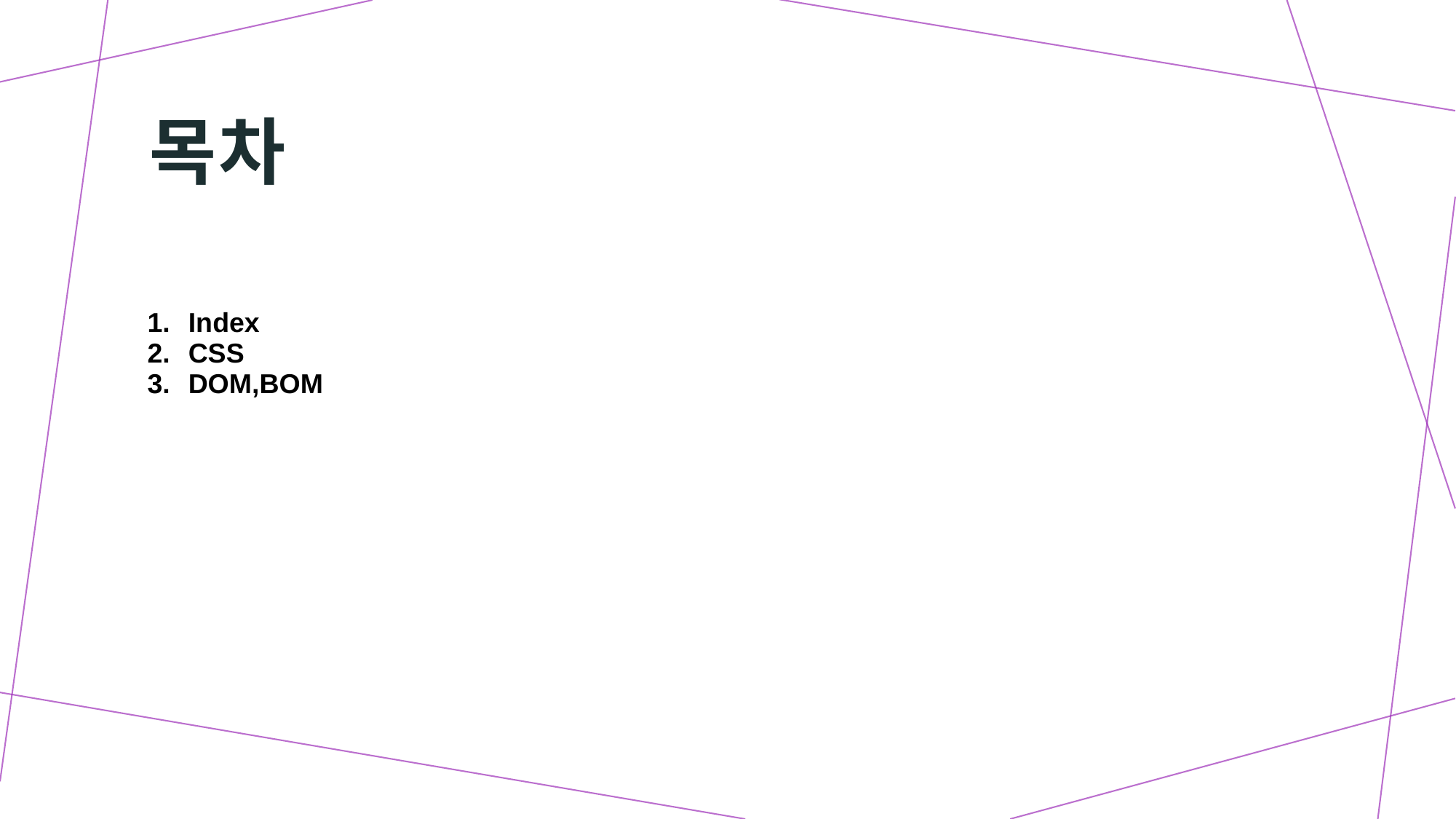

# 목차
| Index CSS DOM,BOM |
| --- |